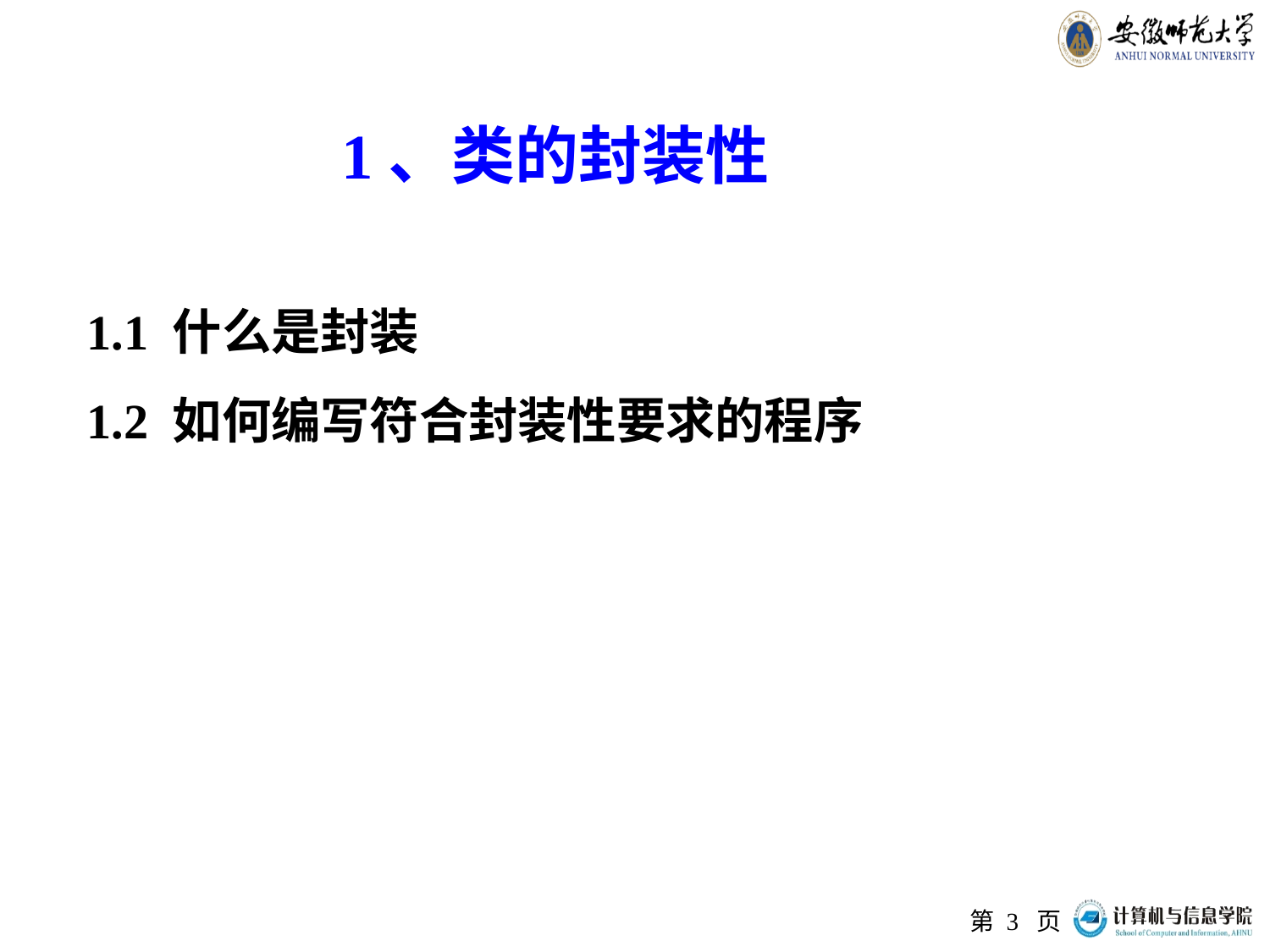

# 1、类的封装性
1.1 什么是封装
1.2 如何编写符合封装性要求的程序
第 3  页